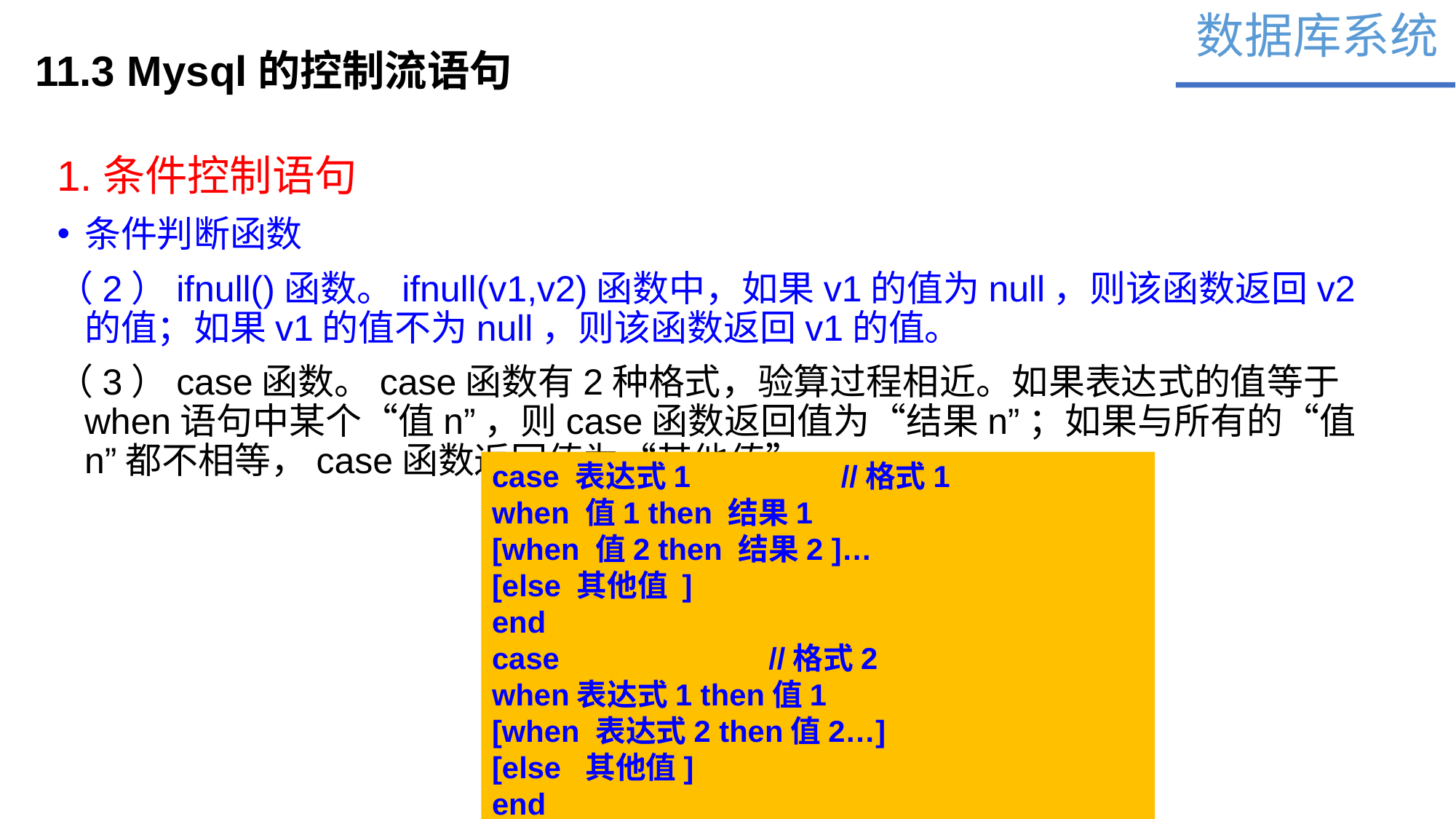

数据库系统
11.3 Mysql的控制流语句

1.条件控制语句
条件判断函数
（2）ifnull()函数。ifnull(v1,v2)函数中，如果v1的值为null，则该函数返回v2的值；如果v1的值不为null，则该函数返回v1的值。
（3）case函数。case函数有2种格式，验算过程相近。如果表达式的值等于when语句中某个“值n”，则case函数返回值为“结果n”；如果与所有的“值n”都不相等，case函数返回值为“其他值”。
case 表达式1                  //格式1
when 值1 then 结果1
[when 值2 then 结果2 ]…
[else 其他值 ]
end
case                         //格式2
when表达式1 then值1
[when 表达式2 then值2…]
[else  其他值]
end